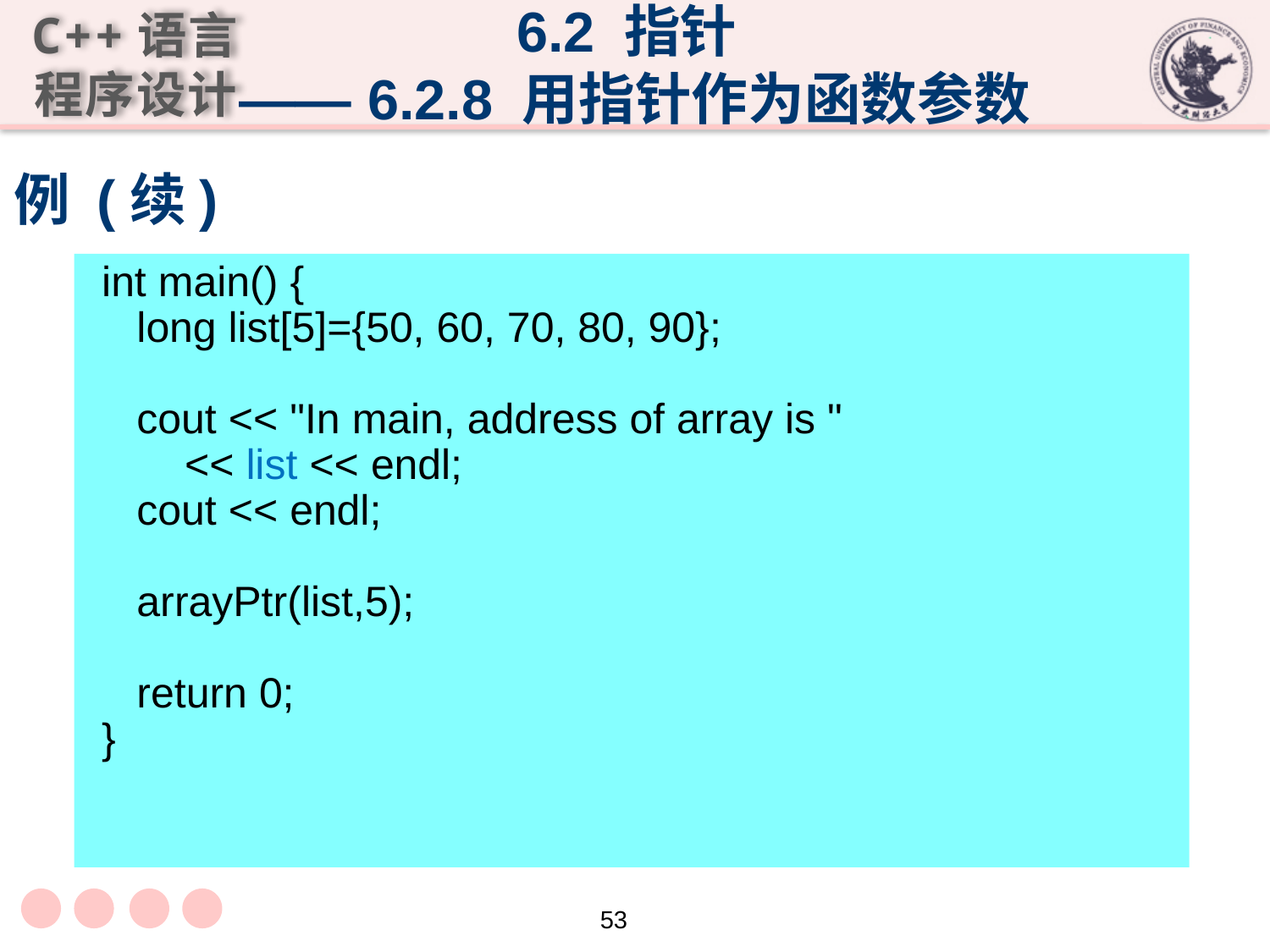

6.2 指针
 —— 6.2.8 用指针作为函数参数
# 例 (续)
int main() {
	long list[5]={50, 60, 70, 80, 90};

	cout << "In main, address of array is "
       << list << endl;
	cout << endl;

	arrayPtr(list,5);

	return 0;
}
53